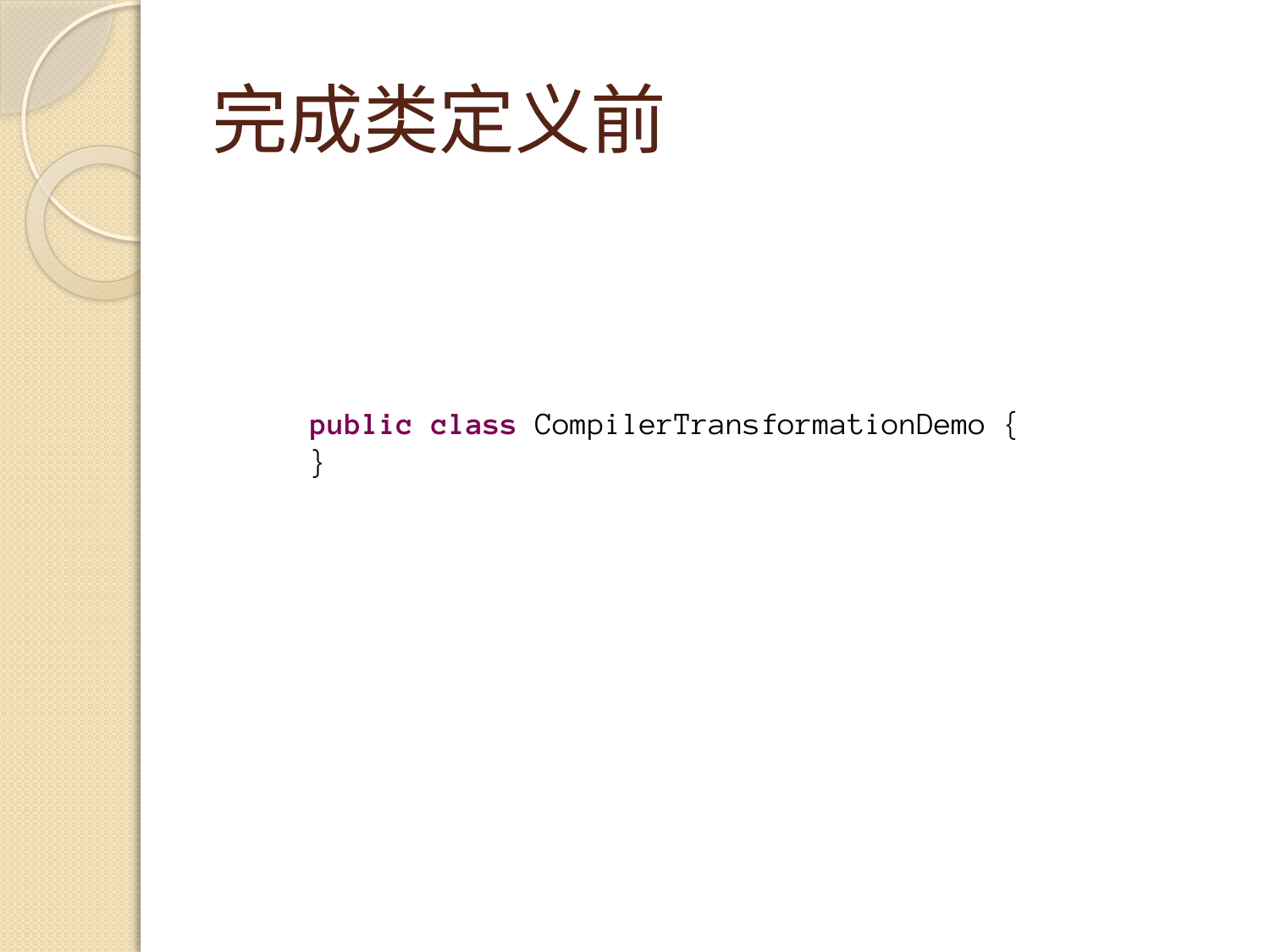

# 完成类定义前
public class CompilerTransformationDemo {
}